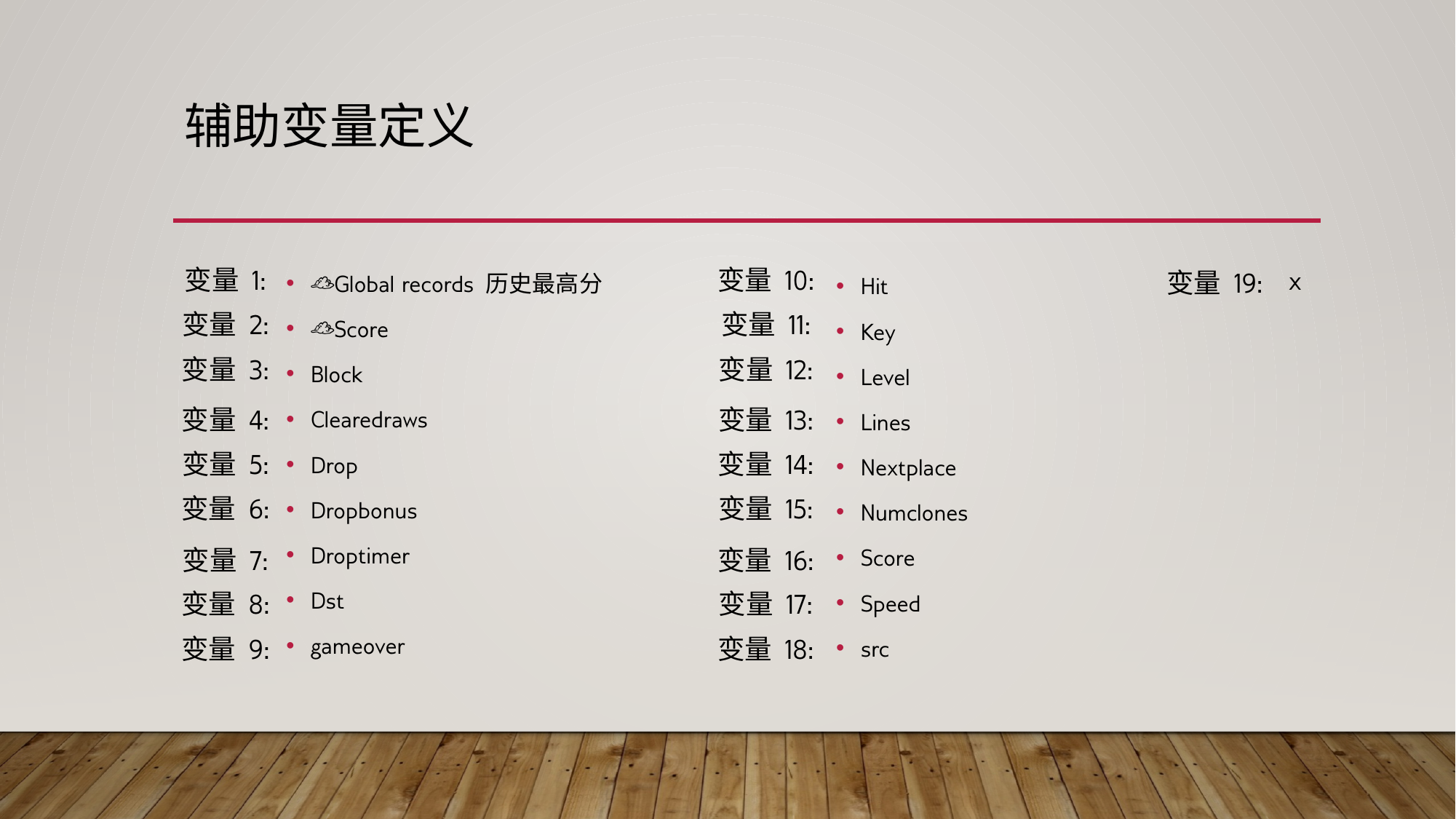

# 辅助变量定义
变量 1:
☁Global records 历史最高分
☁Score
Block
Clearedraws
Drop
Dropbonus
Droptimer
Dst
gameover
变量 10:
x
Hit
Key
Level
Lines
Nextplace
Numclones
Score
Speed
src
变量 19:
变量 2:
变量 11:
变量 3:
变量 12:
变量 4:
变量 13:
变量 5:
变量 14:
变量 6:
变量 15:
变量 7:
变量 16:
变量 8:
变量 17:
变量 9:
变量 18: